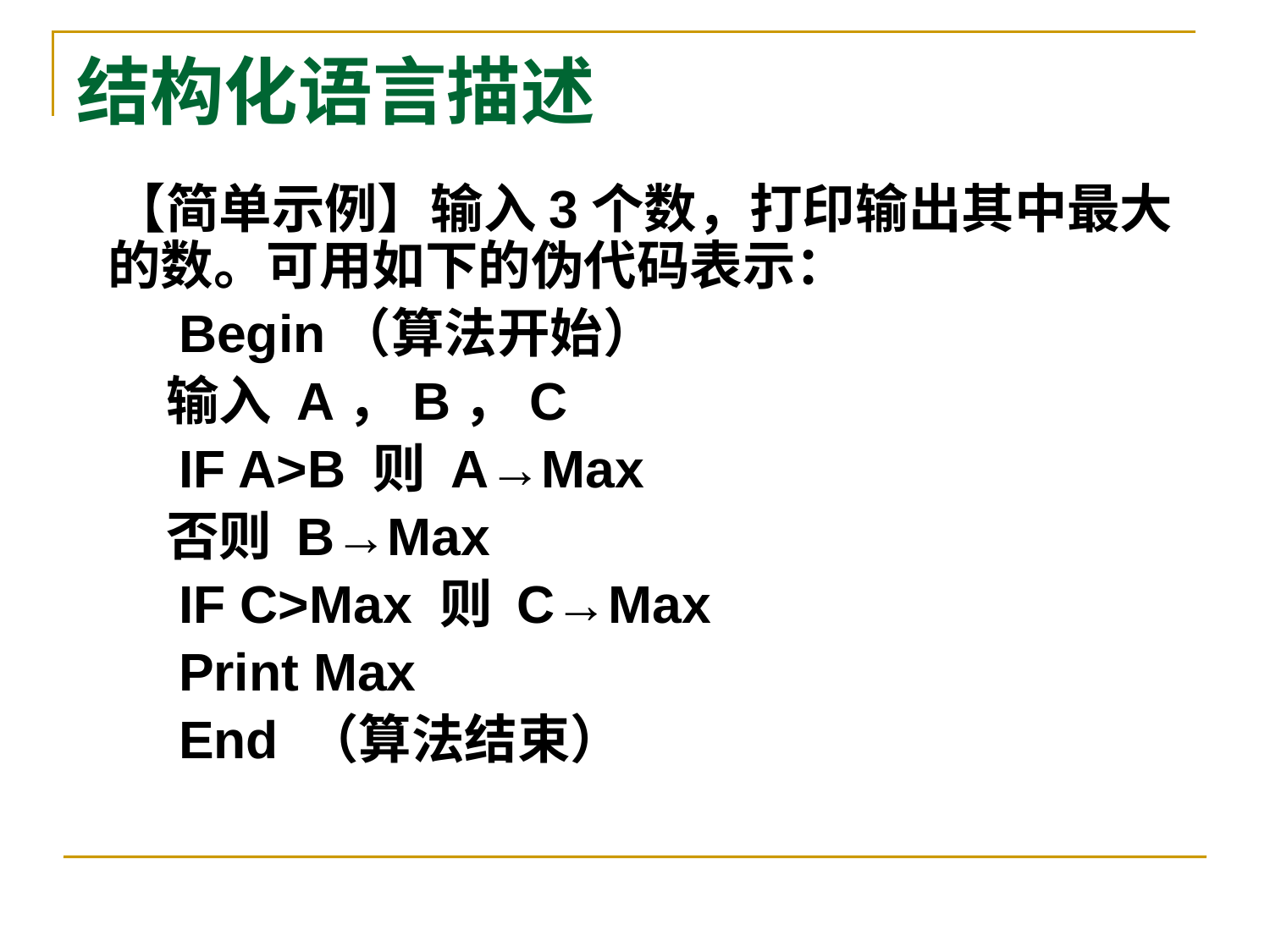

# 结构化语言描述
　【简单示例】输入3个数，打印输出其中最大的数。可用如下的伪代码表示：
　　Begin（算法开始）
　　输入 A，B，C
　　IF A>B 则 A→Max
　　否则 B→Max
　　IF C>Max 则 C→Max
　　Print Max
　　End （算法结束）